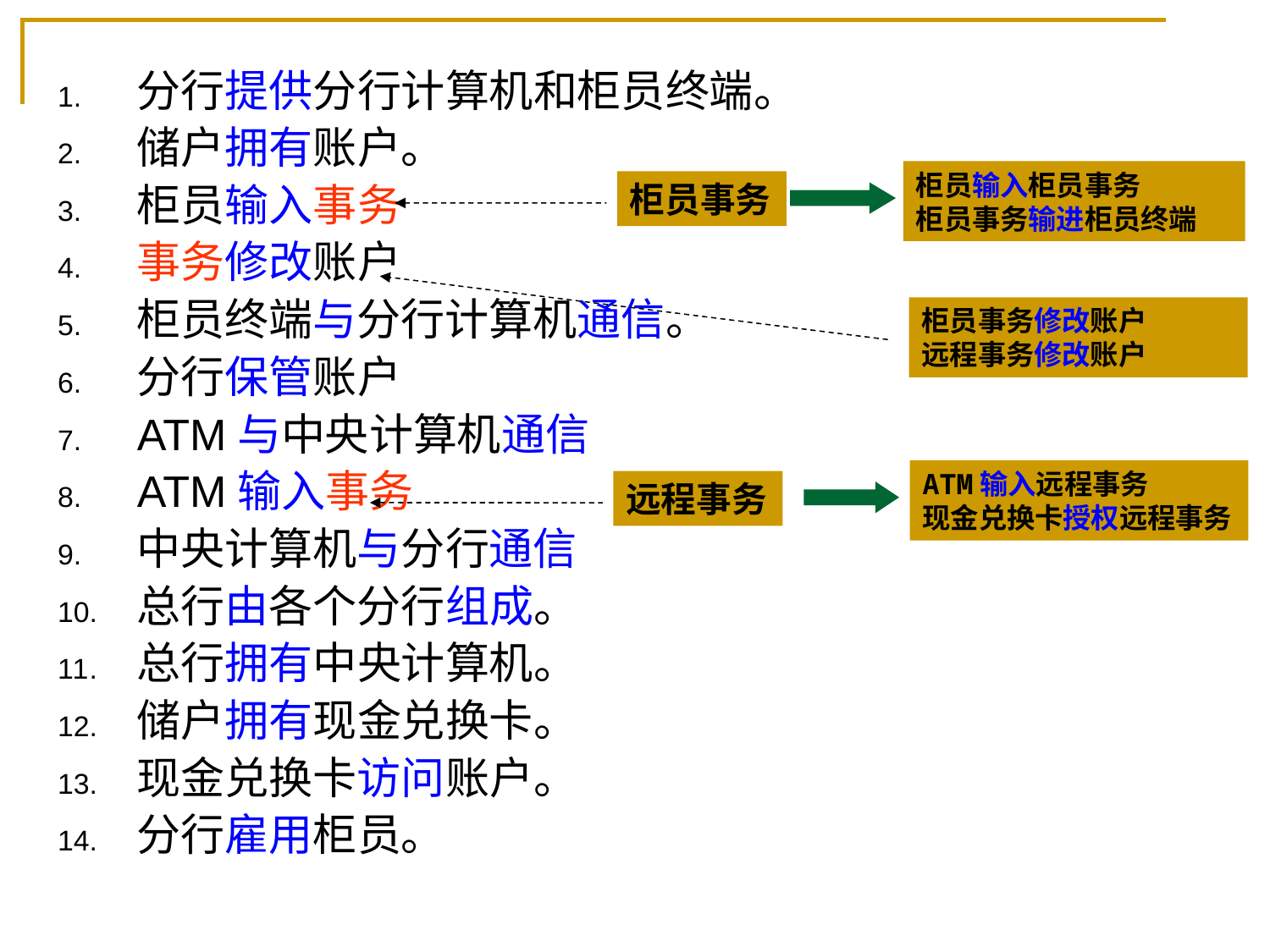

# 分行提供分行计算机和柜员终端。
储户拥有账户。
柜员输入事务
事务修改账户
柜员终端与分行计算机通信。
分行保管账户
ATM与中央计算机通信
ATM输入事务
中央计算机与分行通信
总行由各个分行组成。
总行拥有中央计算机。
储户拥有现金兑换卡。
现金兑换卡访问账户。
分行雇用柜员。
柜员输入柜员事务
柜员事务输进柜员终端

柜员事务

柜员事务修改账户
远程事务修改账户
ATM输入远程事务
现金兑换卡授权远程事务

远程事务